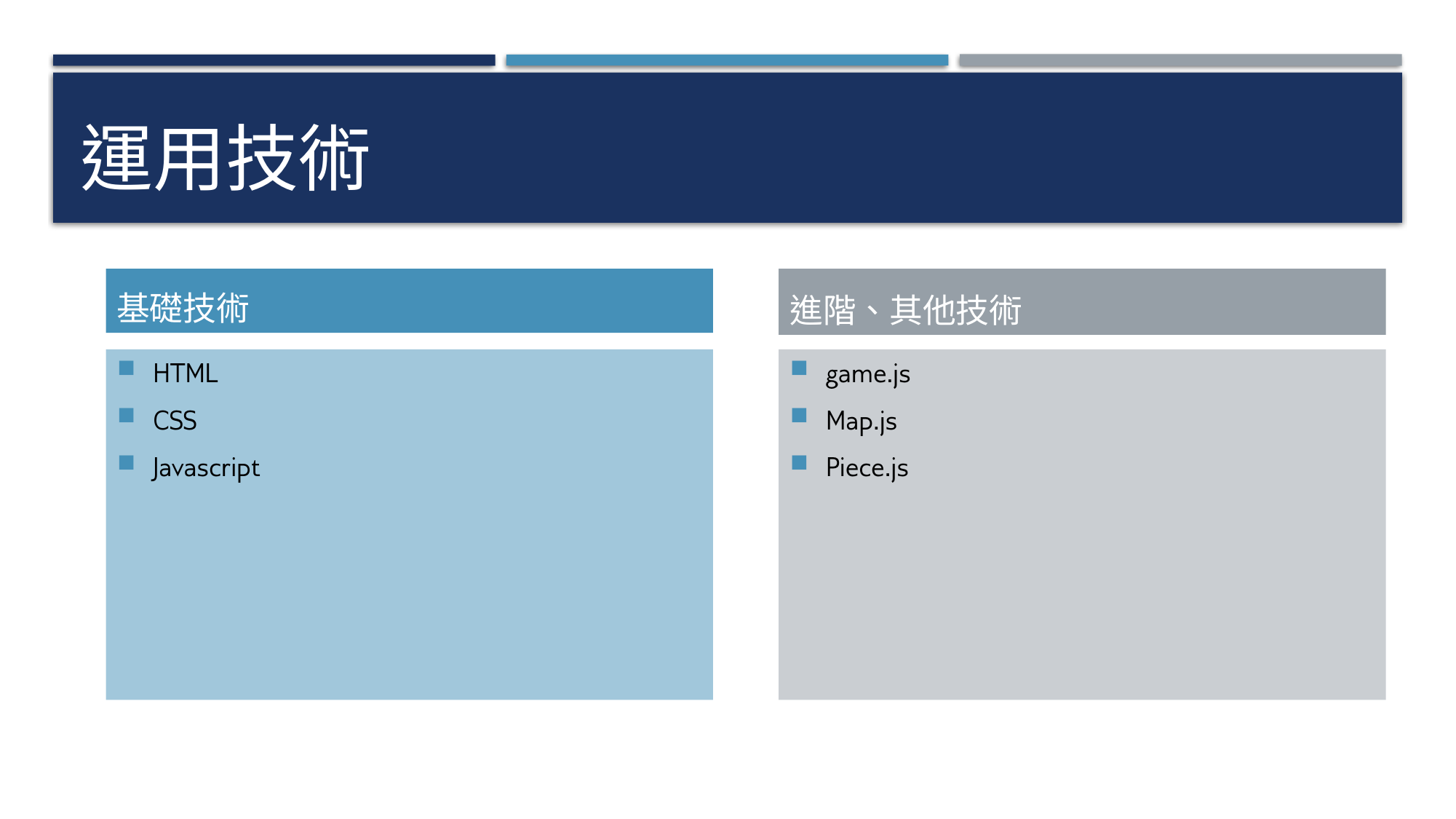

# 運用技術
基礎技術
進階、其他技術
HTML
CSS
Javascript
game.js
Map.js
Piece.js